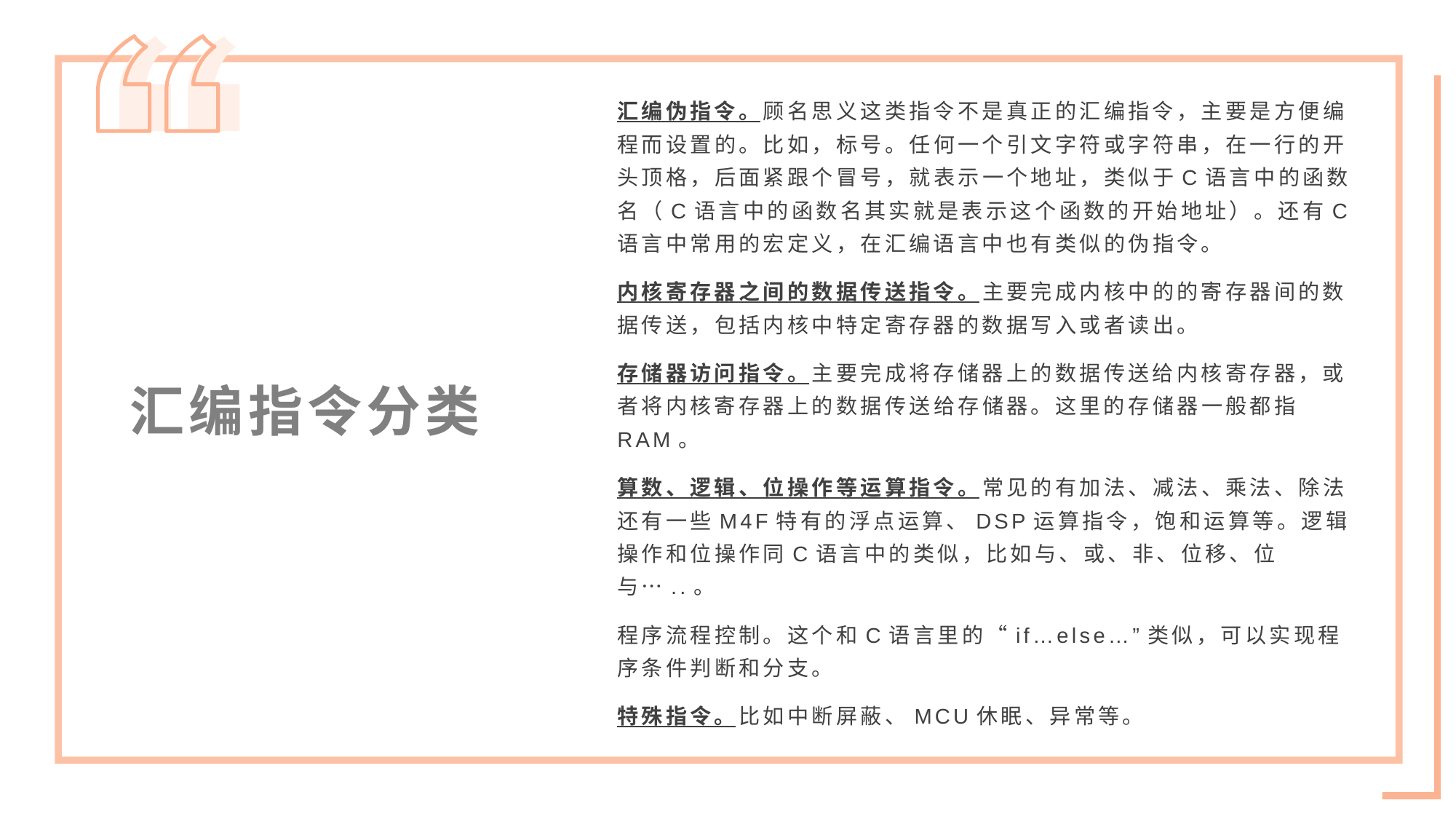

汇编伪指令。顾名思义这类指令不是真正的汇编指令，主要是方便编程而设置的。比如，标号。任何一个引文字符或字符串，在一行的开头顶格，后面紧跟个冒号，就表示一个地址，类似于C语言中的函数名（C语言中的函数名其实就是表示这个函数的开始地址）。还有C语言中常用的宏定义，在汇编语言中也有类似的伪指令。
内核寄存器之间的数据传送指令。主要完成内核中的的寄存器间的数据传送，包括内核中特定寄存器的数据写入或者读出。
存储器访问指令。主要完成将存储器上的数据传送给内核寄存器，或者将内核寄存器上的数据传送给存储器。这里的存储器一般都指RAM。
算数、逻辑、位操作等运算指令。常见的有加法、减法、乘法、除法还有一些M4F特有的浮点运算、DSP运算指令，饱和运算等。逻辑操作和位操作同C语言中的类似，比如与、或、非、位移、位与…..。
程序流程控制。这个和C语言里的“if…else…”类似，可以实现程序条件判断和分支。
特殊指令。比如中断屏蔽、MCU休眠、异常等。
汇编指令分类